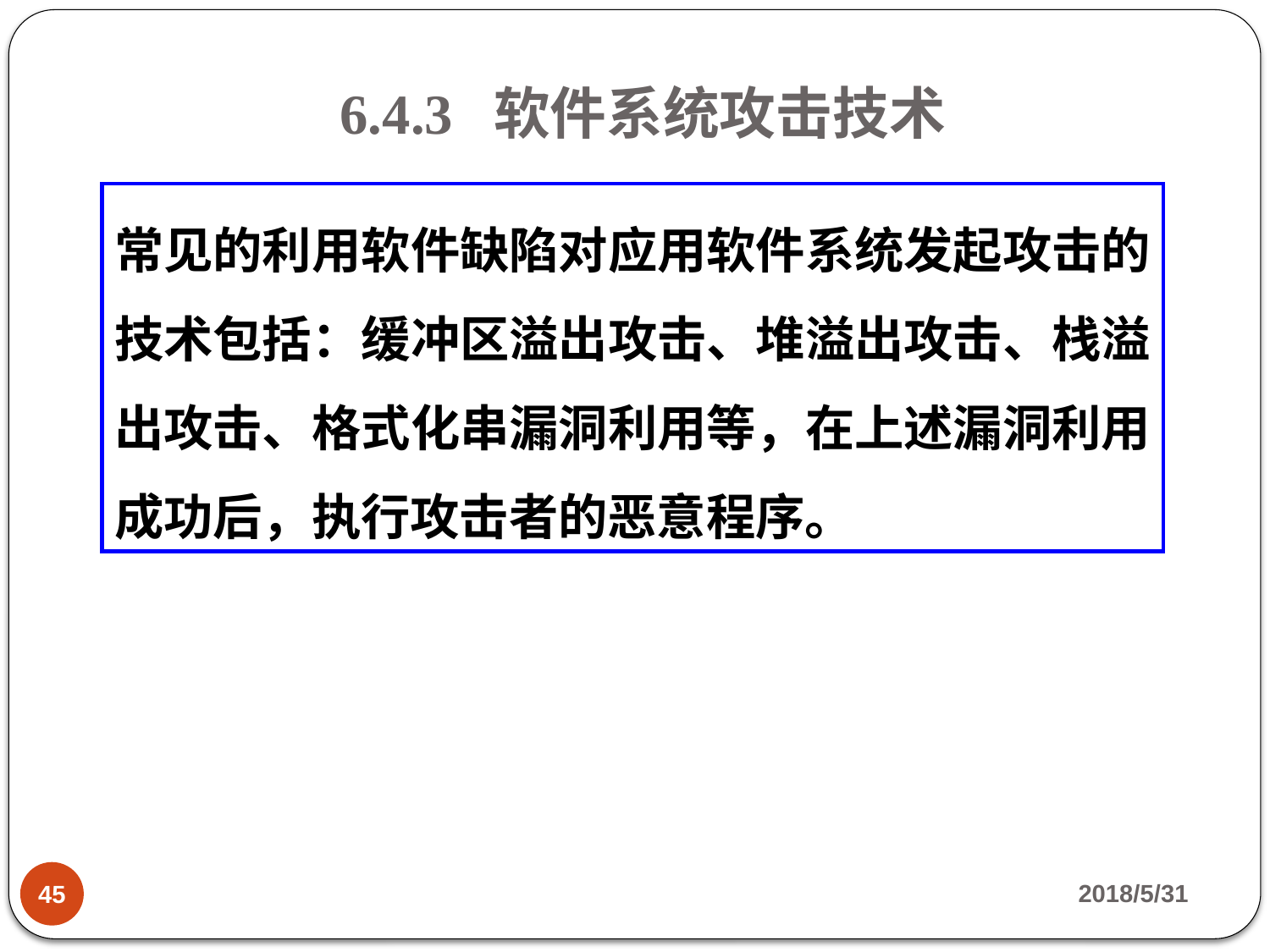

# 6.4.3  软件系统攻击技术
常见的利用软件缺陷对应用软件系统发起攻击的技术包括：缓冲区溢出攻击、堆溢出攻击、栈溢出攻击、格式化串漏洞利用等，在上述漏洞利用成功后，执行攻击者的恶意程序。
2018/5/31
45